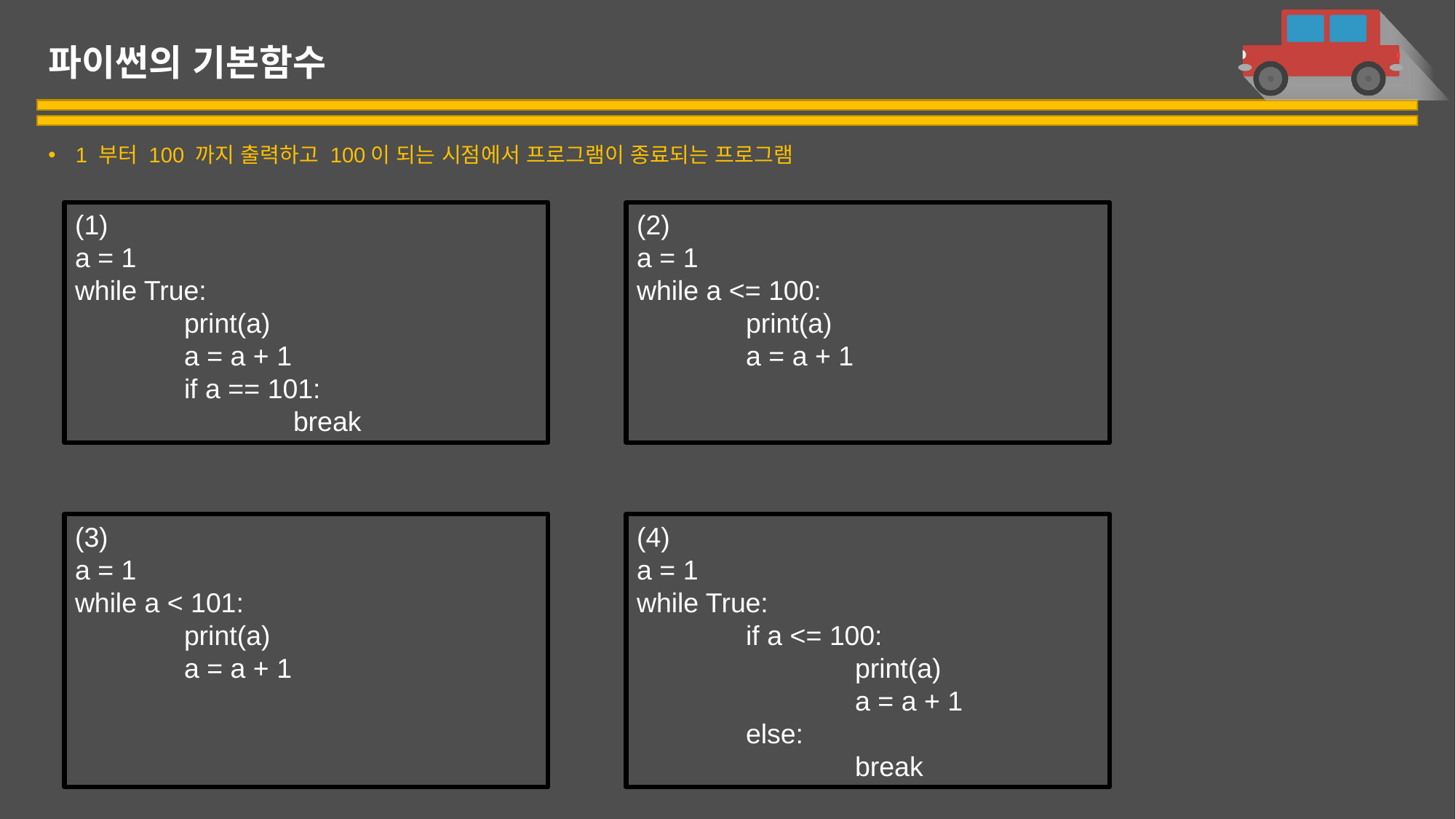

# 파이썬의 기본함수
1 부터 100 까지 출력하고 100이 되는 시점에서 프로그램이 종료되는 프로그램

(1)
a = 1
while True:
	print(a)
	a = a + 1
	if a == 101:
		break
(2)
a = 1
while a <= 100:
	print(a)
	a = a + 1

(3)
a = 1
while a < 101:
	print(a)
	a = a + 1

(4)
a = 1
while True:
	if a <= 100:
		print(a)
		a = a + 1
	else:
		break